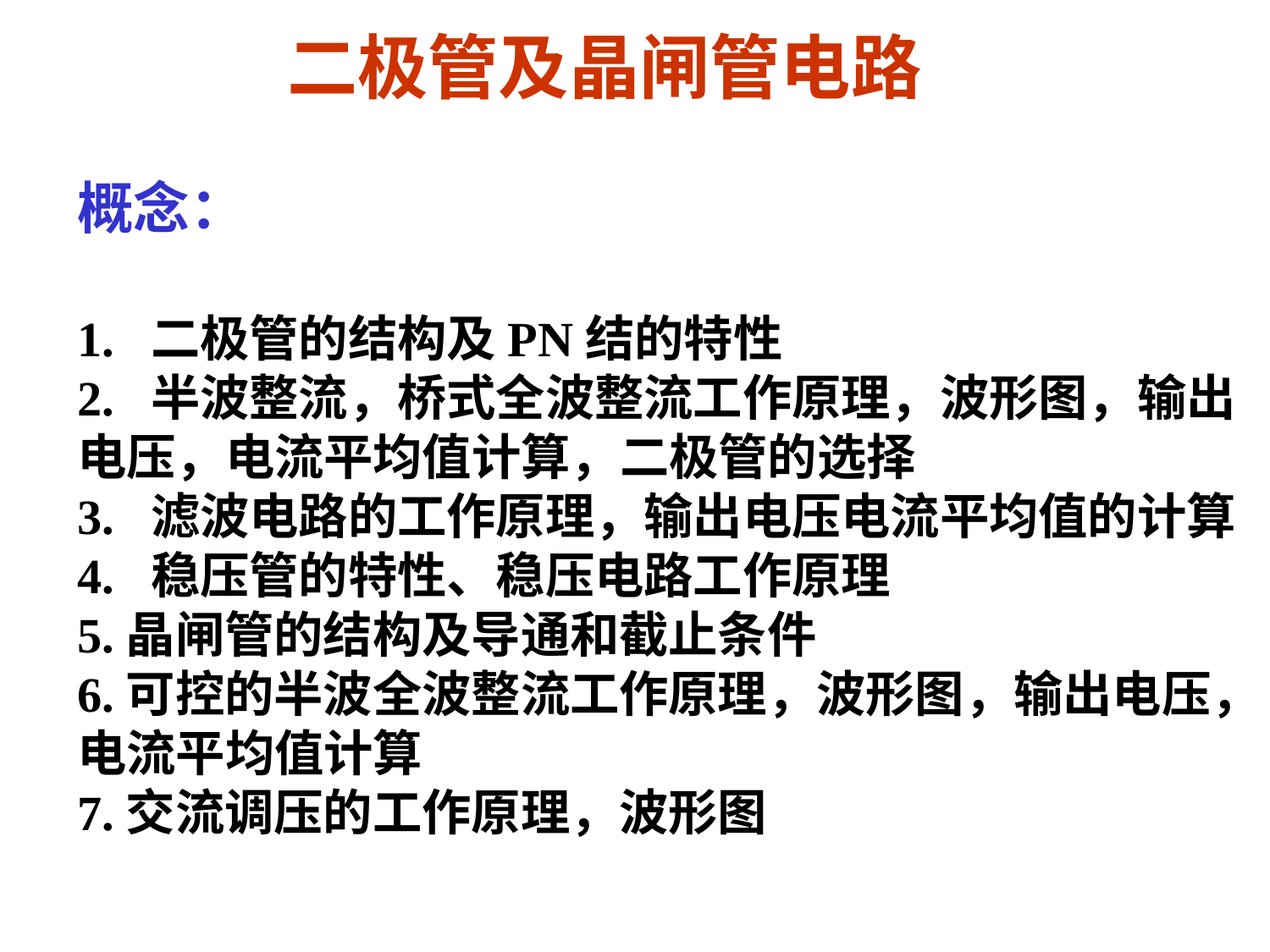

二极管及晶闸管电路
概念：

1.  二极管的结构及PN结的特性
2.  半波整流，桥式全波整流工作原理，波形图，输出电压，电流平均值计算，二极管的选择
3.  滤波电路的工作原理，输出电压电流平均值的计算
4.  稳压管的特性、稳压电路工作原理
5.晶闸管的结构及导通和截止条件
6.可控的半波全波整流工作原理，波形图，输出电压，电流平均值计算
7.交流调压的工作原理，波形图